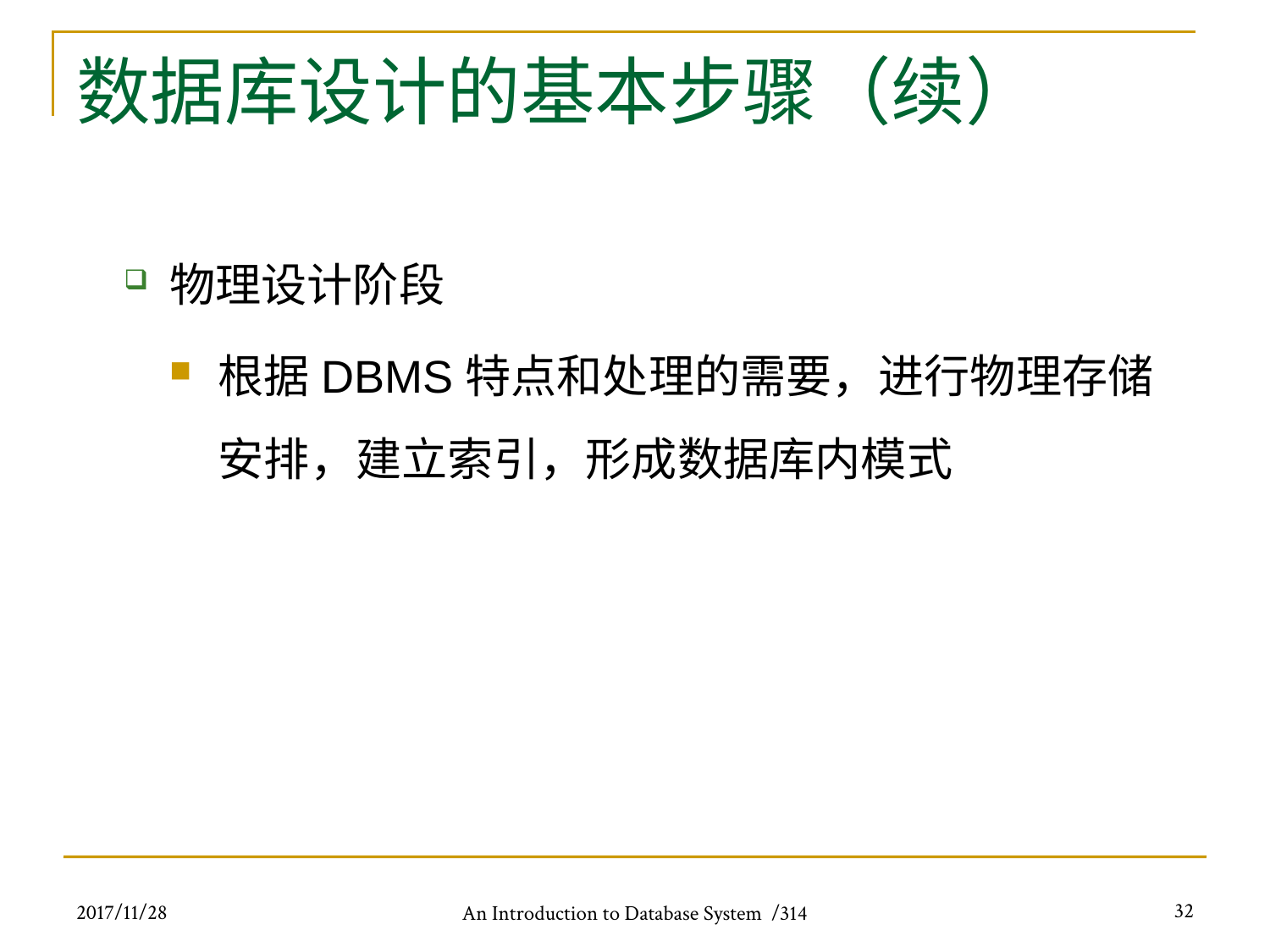

# 数据库设计的基本步骤（续）
物理设计阶段
根据DBMS特点和处理的需要，进行物理存储安排，建立索引，形成数据库内模式

2017/11/28
32
An Introduction to Database System  /314